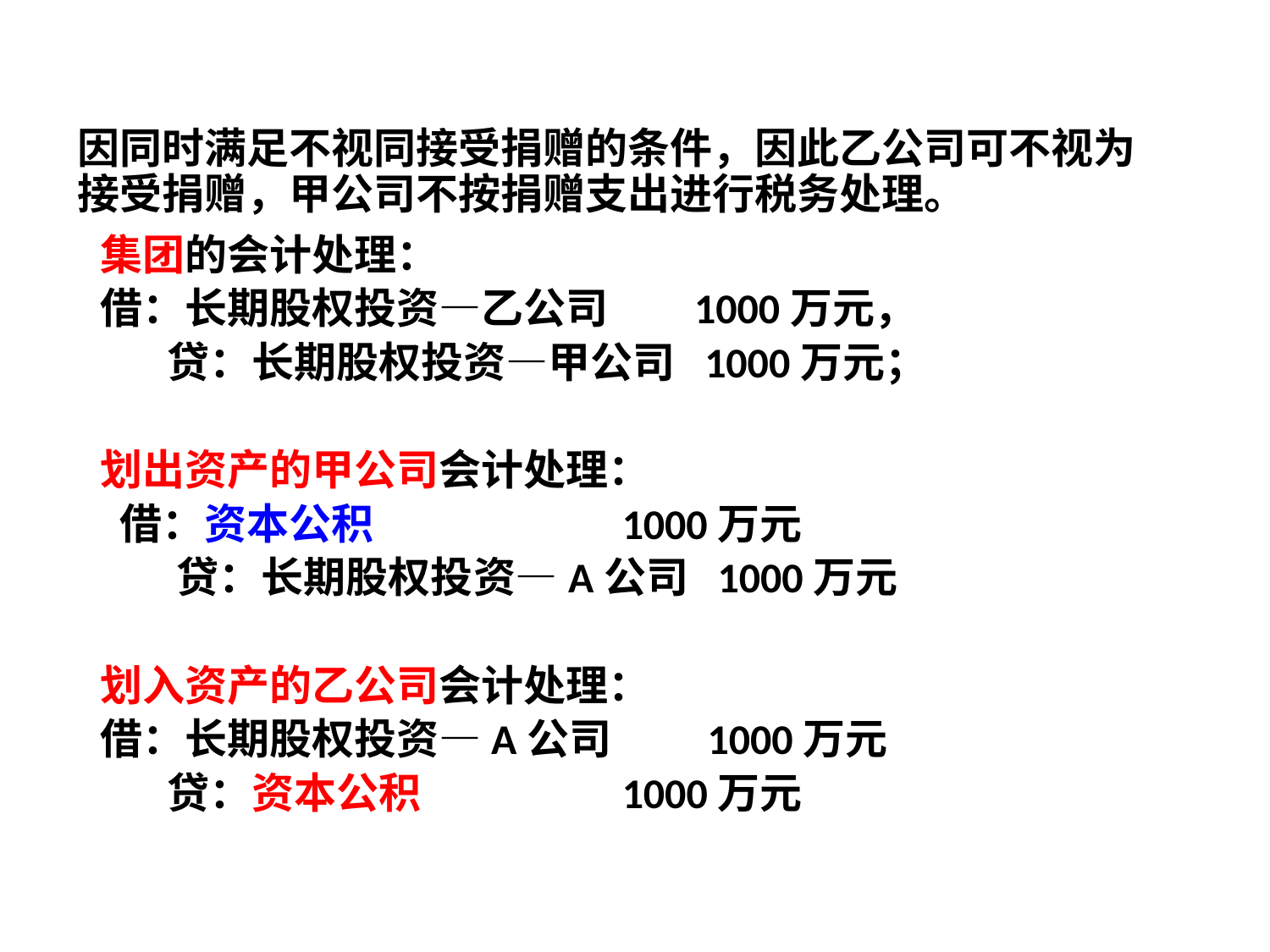

# 因同时满足不视同接受捐赠的条件，因此乙公司可不视为接受捐赠，甲公司不按捐赠支出进行税务处理。
集团的会计处理：
借：长期股权投资—乙公司        1000万元，
      贷：长期股权投资—甲公司  1000万元；

划出资产的甲公司会计处理：
 借：资本公积                         1000万元
       贷：长期股权投资—A公司  1000万元

划入资产的乙公司会计处理：
借：长期股权投资—A公司         1000万元
      贷：资本公积                    1000万元